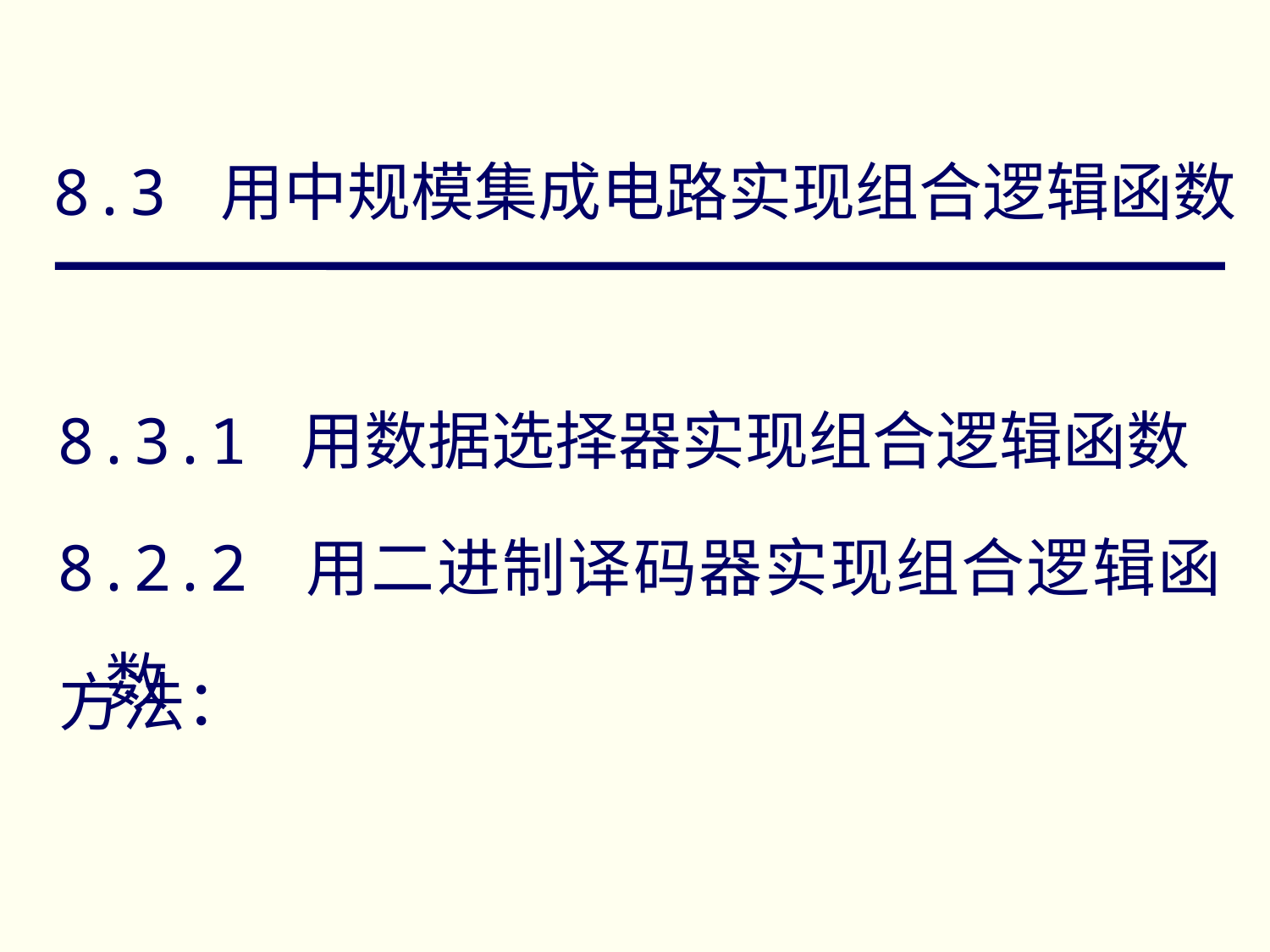

8.3 用中规模集成电路实现组合逻辑函数

8.3.1 用数据选择器实现组合逻辑函数
8.2.2 用二进制译码器实现组合逻辑函数

方法：